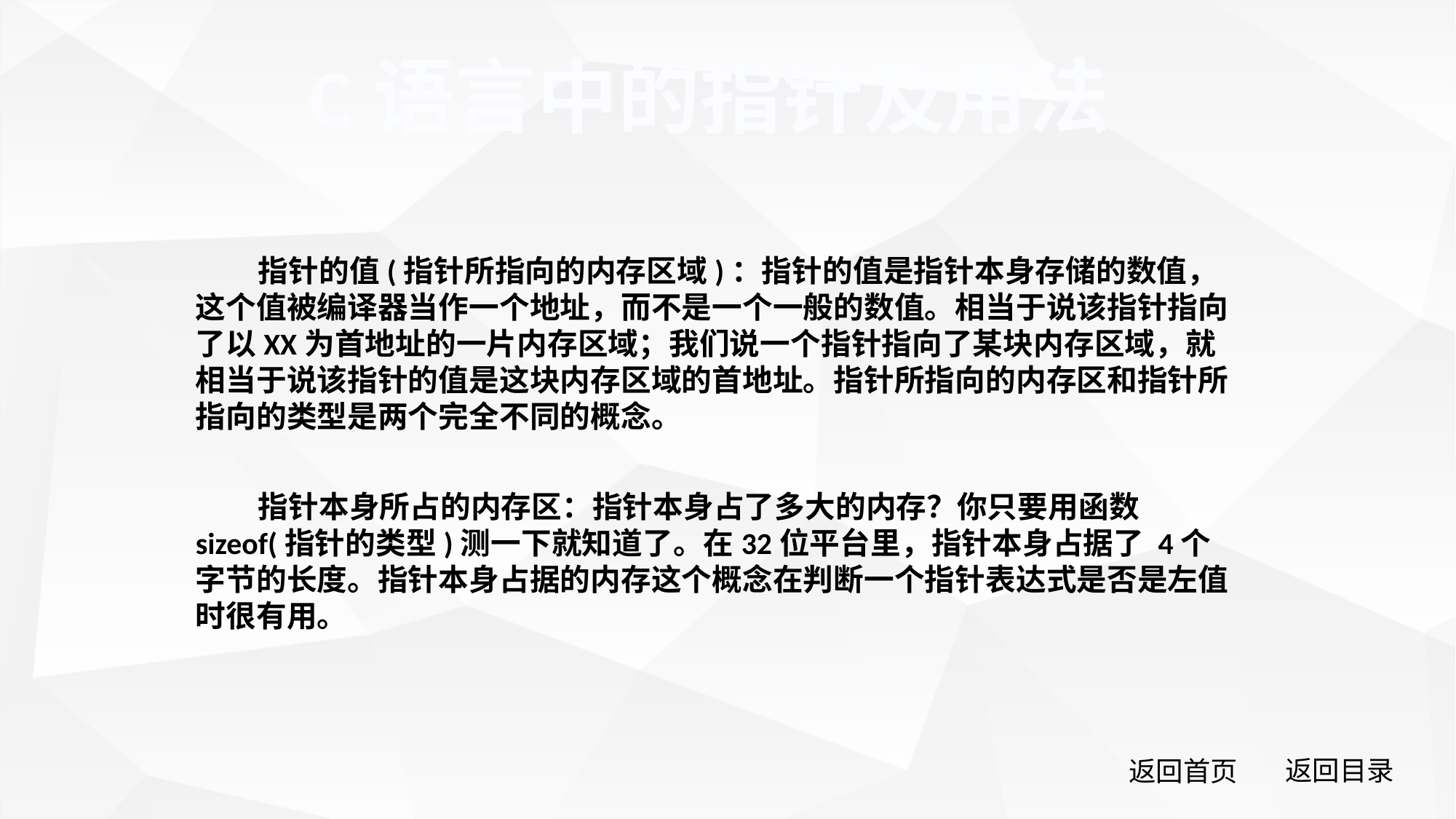

C语言中的指针及用法
        指针的值(指针所指向的内存区域)：指针的值是指针本身存储的数值，这个值被编译器当作一个地址，而不是一个一般的数值。相当于说该指针指向了以XX为首地址的一片内存区域；我们说一个指针指向了某块内存区域，就相当于说该指针的值是这块内存区域的首地址。指针所指向的内存区和指针所指向的类型是两个完全不同的概念。
        指针本身所占的内存区：指针本身占了多大的内存？你只要用函数sizeof(指针的类型)测一下就知道了。在32位平台里，指针本身占据了 4个字节的长度。指针本身占据的内存这个概念在判断一个指针表达式是否是左值时很有用。
返回目录
返回首页